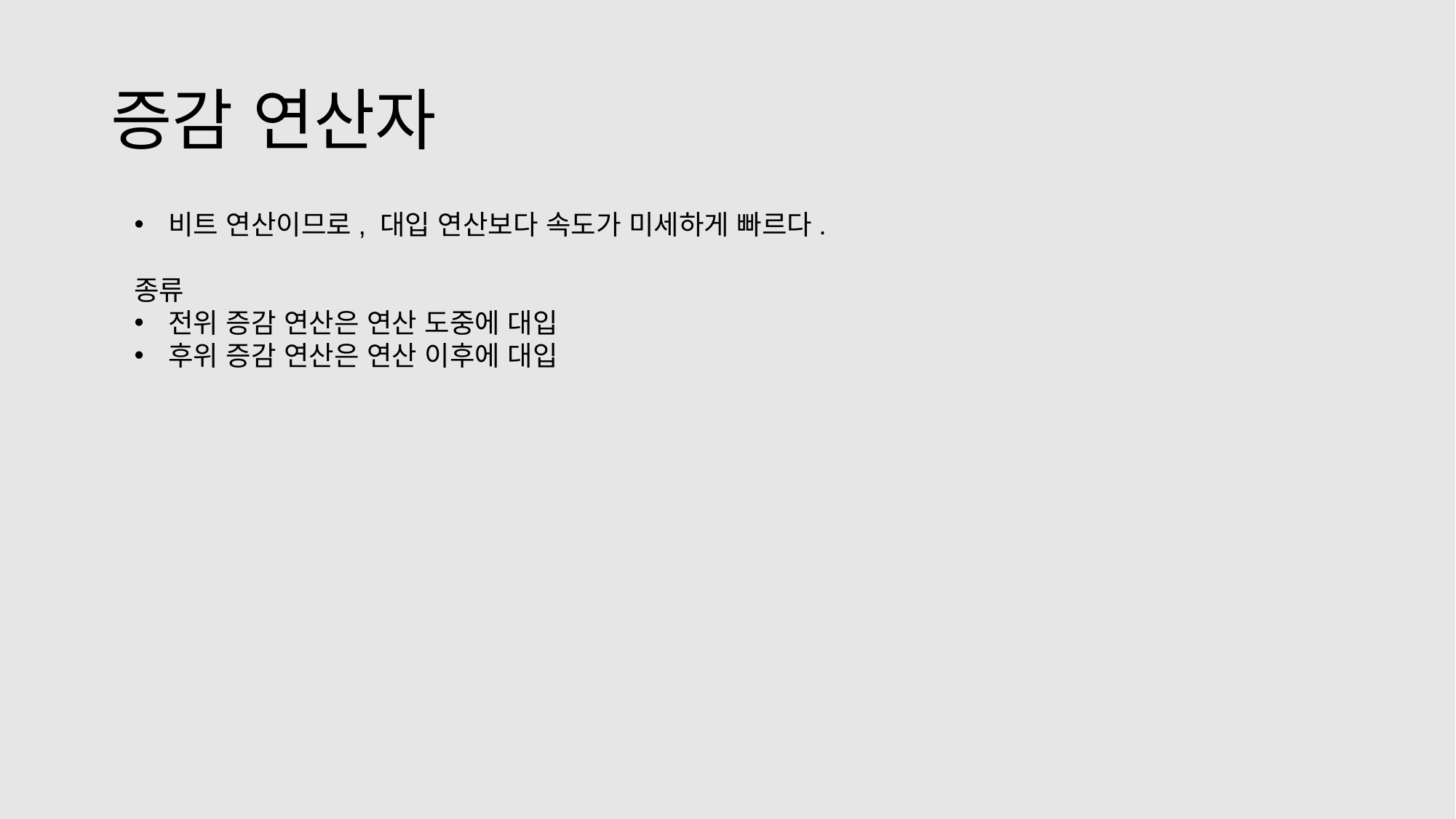

# 증감 연산자
비트 연산이므로, 대입 연산보다 속도가 미세하게 빠르다.

종류
전위 증감 연산은 연산 도중에 대입
후위 증감 연산은 연산 이후에 대입